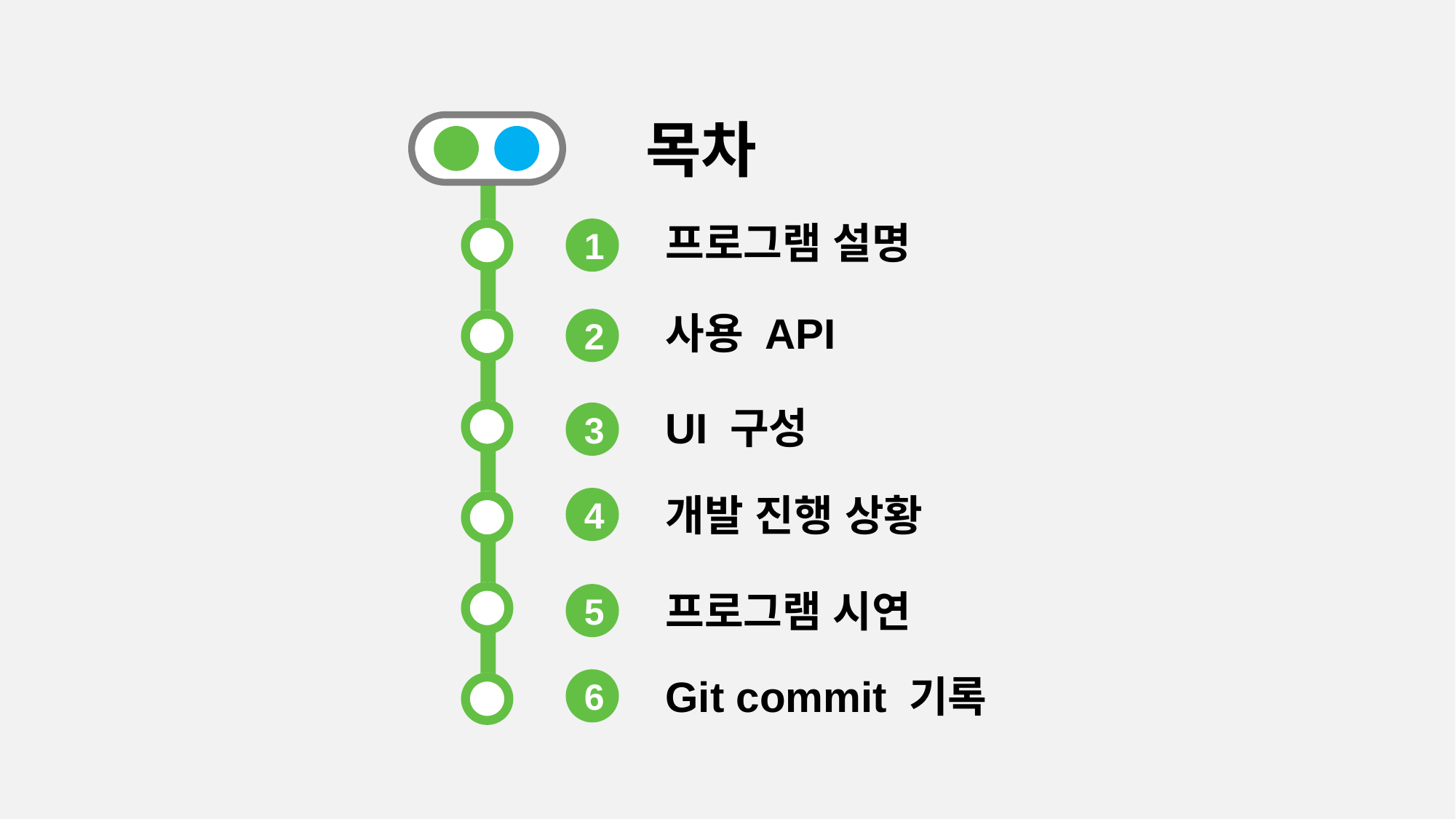

목차

1

사용 API
2

UI 구성

3

개발 진행 상황
4

5

Git commit 기록
6

프로그램 설명
프로그램 시연